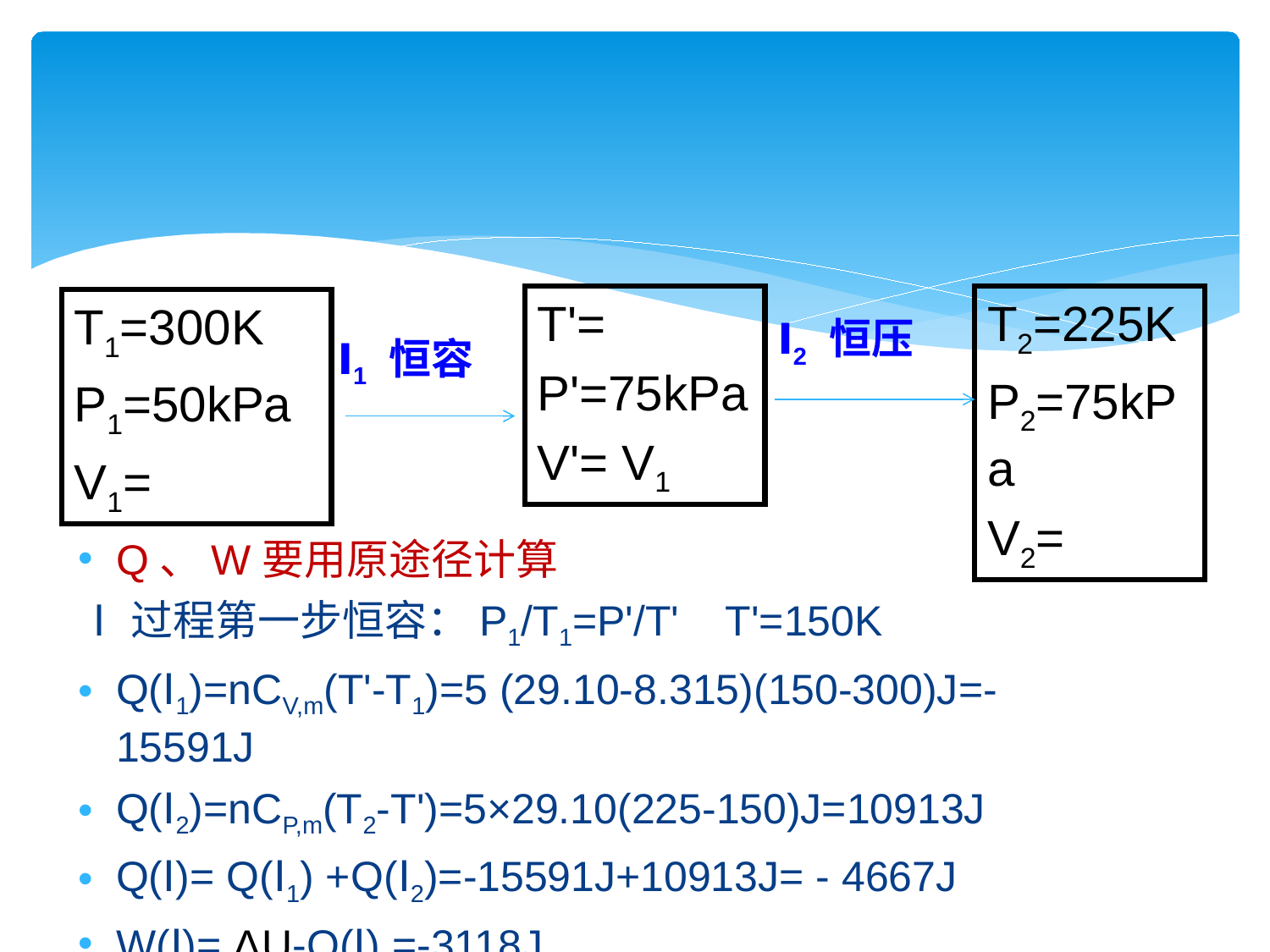

T2=225K
P2=75kPa
V2=
T'=
P'=75kPa
V'= V1
T1=300K
P1=50kPa
V1=
Ⅰ2 恒压
Ⅰ1 恒容
Q、W要用原途径计算
Ⅰ过程第一步恒容：P1/T1=P'/T'    T'=150K
Q(Ⅰ1)=nCV,m(T'-T1)=5 (29.10-8.315)(150-300)J=-15591J
Q(Ⅰ2)=nCP,m(T2-T')=5×29.10(225-150)J=10913J
Q(Ⅰ)= Q(Ⅰ1) +Q(Ⅰ2)=-15591J+10913J= - 4667J
W(Ⅰ)= ΔU-Q(Ⅰ) =-3118J